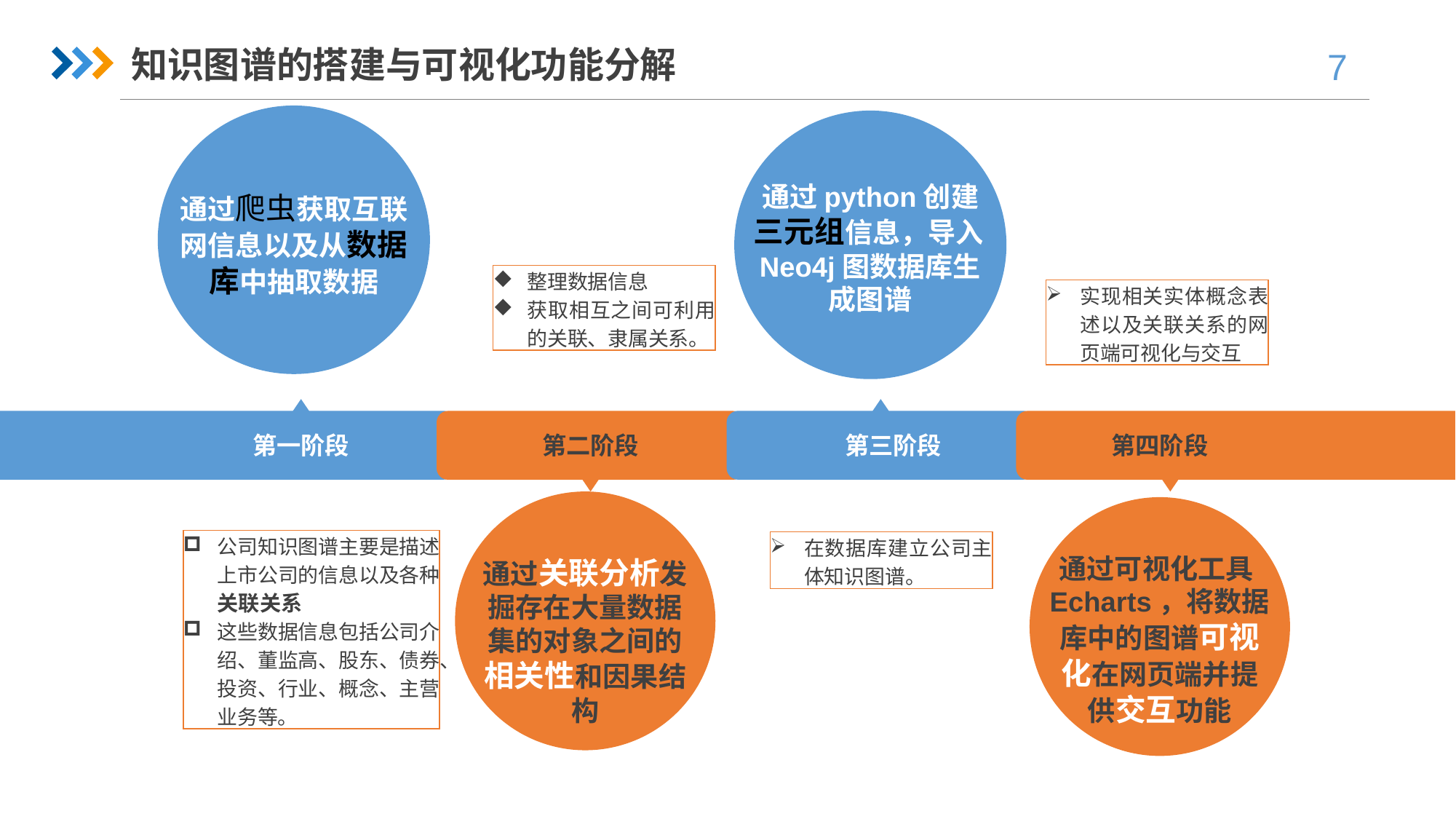

知识图谱的搭建与可视化功能分解

通过python创建三元组信息，导入Neo4j图数据库生成图谱
通过爬虫获取互联网信息以及从数据库中抽取数据
整理数据信息
获取相互之间可利用的关联、隶属关系。
实现相关实体概念表述以及关联关系的网页端可视化与交互

第一阶段
第二阶段
第三阶段
第四阶段

公司知识图谱主要是描述上市公司的信息以及各种关联关系
这些数据信息包括公司介绍、董监高、股东、债券、投资、行业、概念、主营业务等。
在数据库建立公司主体知识图谱。
通过可视化工具Echarts，将数据库中的图谱可视化在网页端并提供交互功能
通过关联分析发掘存在大量数据集的对象之间的相关性和因果结构